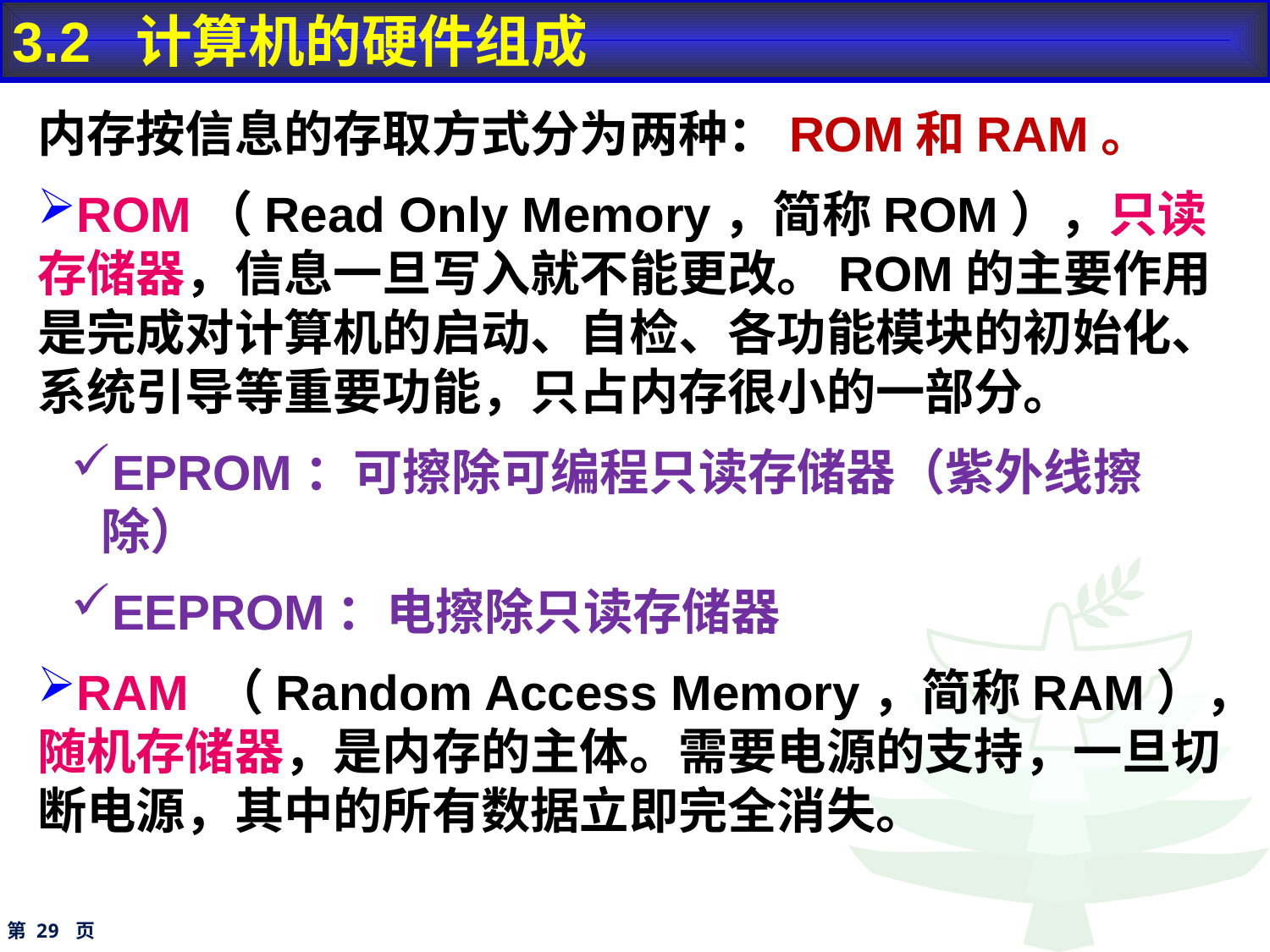

3.2  计算机的硬件组成

内存按信息的存取方式分为两种：ROM和RAM。
ROM（Read Only Memory，简称ROM），只读存储器，信息一旦写入就不能更改。ROM的主要作用是完成对计算机的启动、自检、各功能模块的初始化、系统引导等重要功能，只占内存很小的一部分。
EPROM：可擦除可编程只读存储器（紫外线擦除）
EEPROM：电擦除只读存储器
RAM （Random Access Memory，简称RAM），随机存储器，是内存的主体。需要电源的支持，一旦切断电源，其中的所有数据立即完全消失。